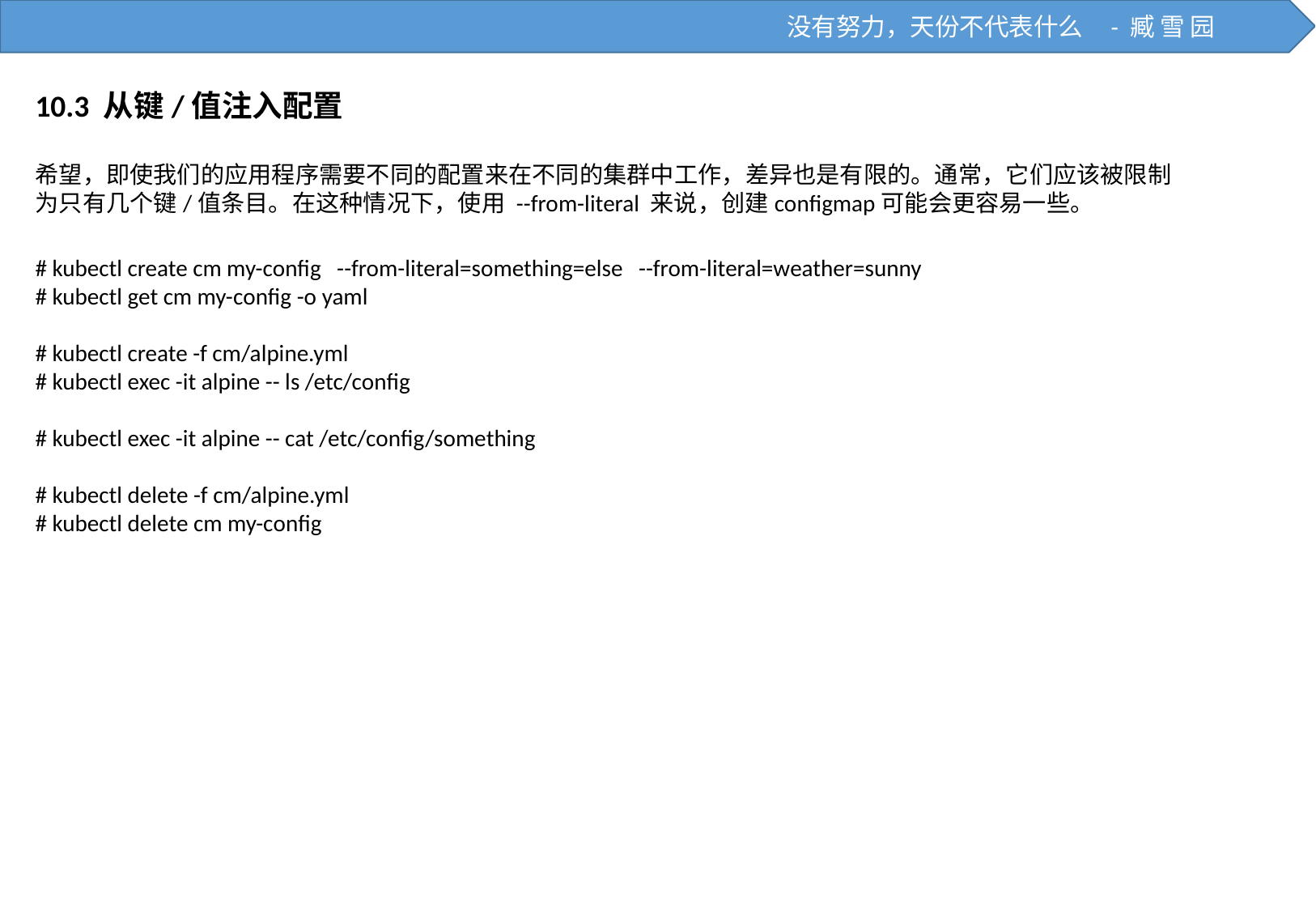

没有努力，天份不代表什么    - 臧 雪 园
10.3 从键/值注入配置

希望，即使我们的应用程序需要不同的配置来在不同的集群中工作，差异也是有限的。通常，它们应该被限制为只有几个键/值条目。在这种情况下，使用 --from-literal 来说，创建configmap可能会更容易一些。

# kubectl create cm my-config   --from-literal=something=else   --from-literal=weather=sunny
# kubectl get cm my-config -o yaml

# kubectl create -f cm/alpine.yml
# kubectl exec -it alpine -- ls /etc/config

# kubectl exec -it alpine -- cat /etc/config/something

# kubectl delete -f cm/alpine.yml
# kubectl delete cm my-config